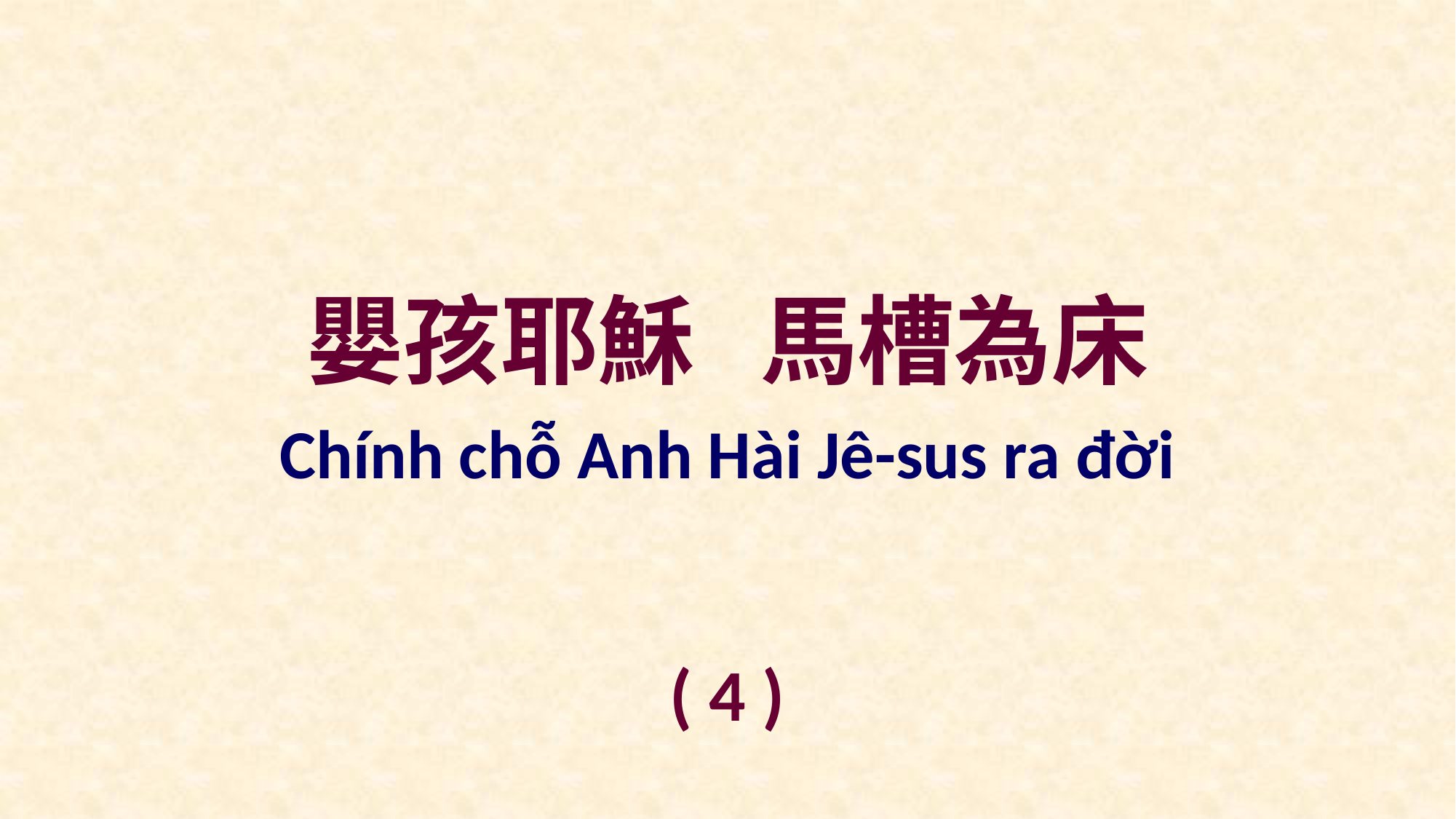

嬰孩耶穌   馬槽為床
Chính chỗ Anh Hài Jê-sus ra đời
( 4 )